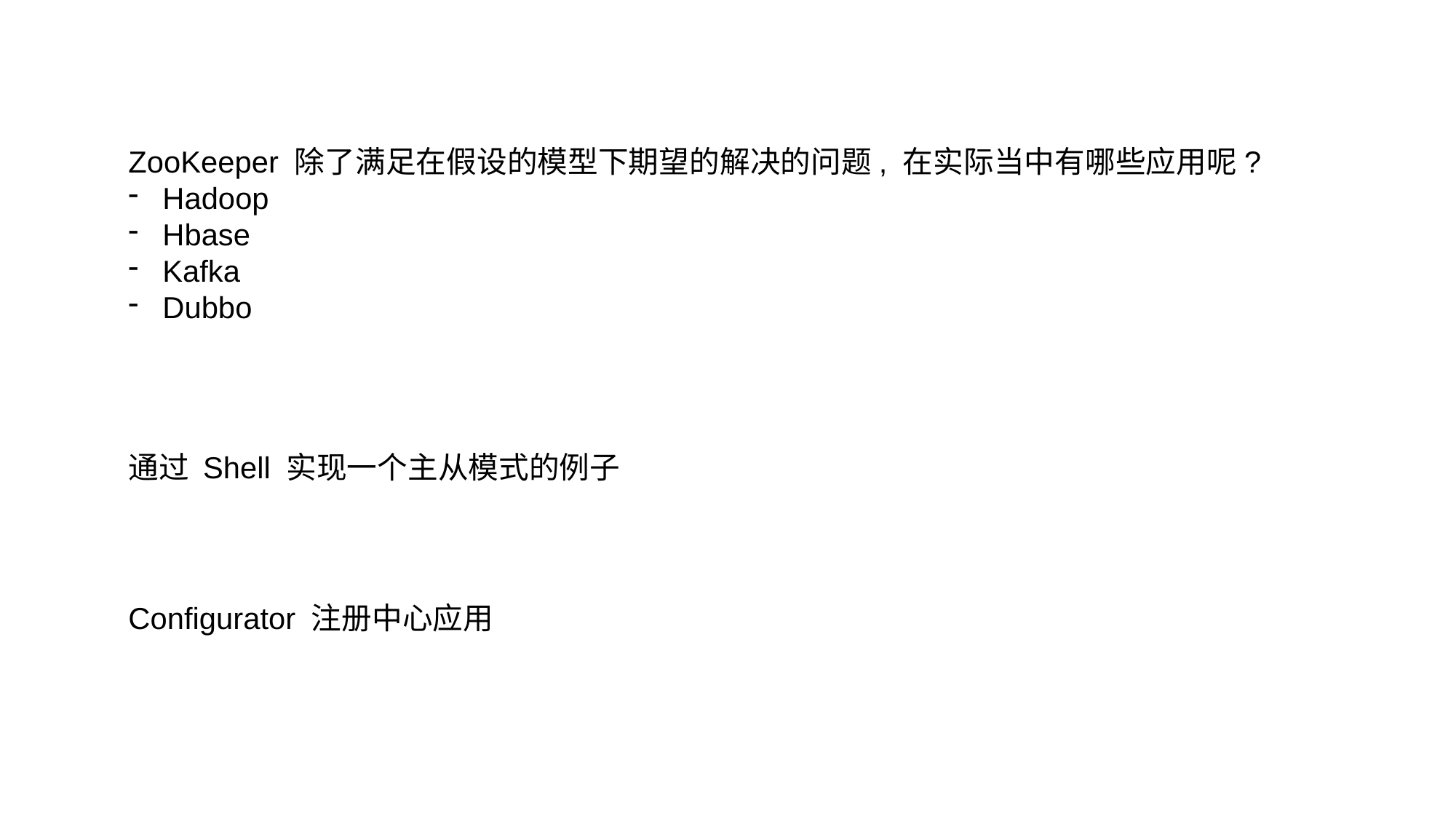

ZooKeeper 除了满足在假设的模型下期望的解决的问题, 在实际当中有哪些应用呢?
Hadoop
Hbase
Kafka
Dubbo
通过 Shell 实现一个主从模式的例子
Configurator 注册中心应用